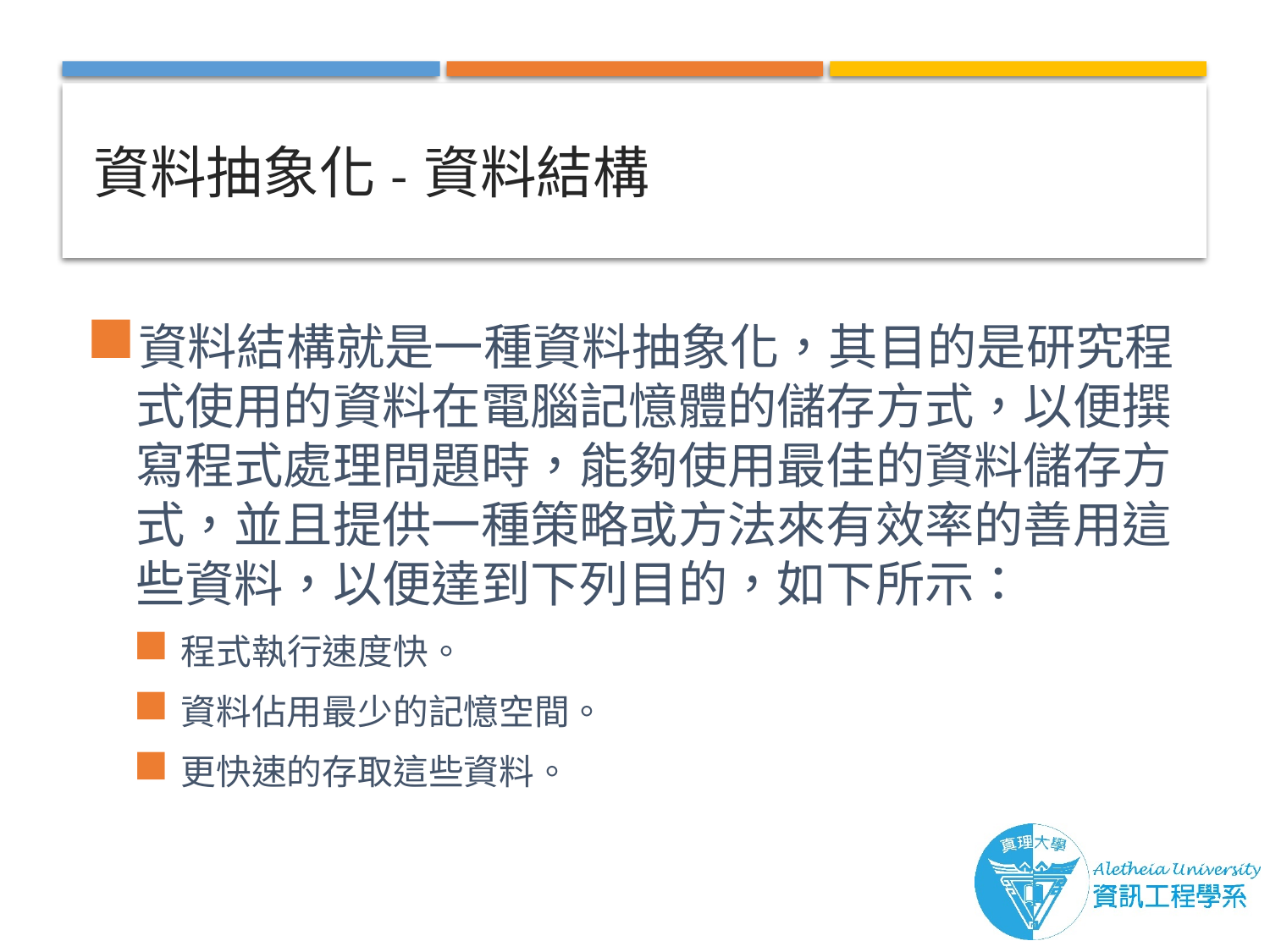

# 資料抽象化-資料結構
資料結構就是一種資料抽象化，其目的是研究程式使用的資料在電腦記憶體的儲存方式，以便撰寫程式處理問題時，能夠使用最佳的資料儲存方式，並且提供一種策略或方法來有效率的善用這些資料，以便達到下列目的，如下所示：
程式執行速度快。
資料佔用最少的記憶空間。
更快速的存取這些資料。